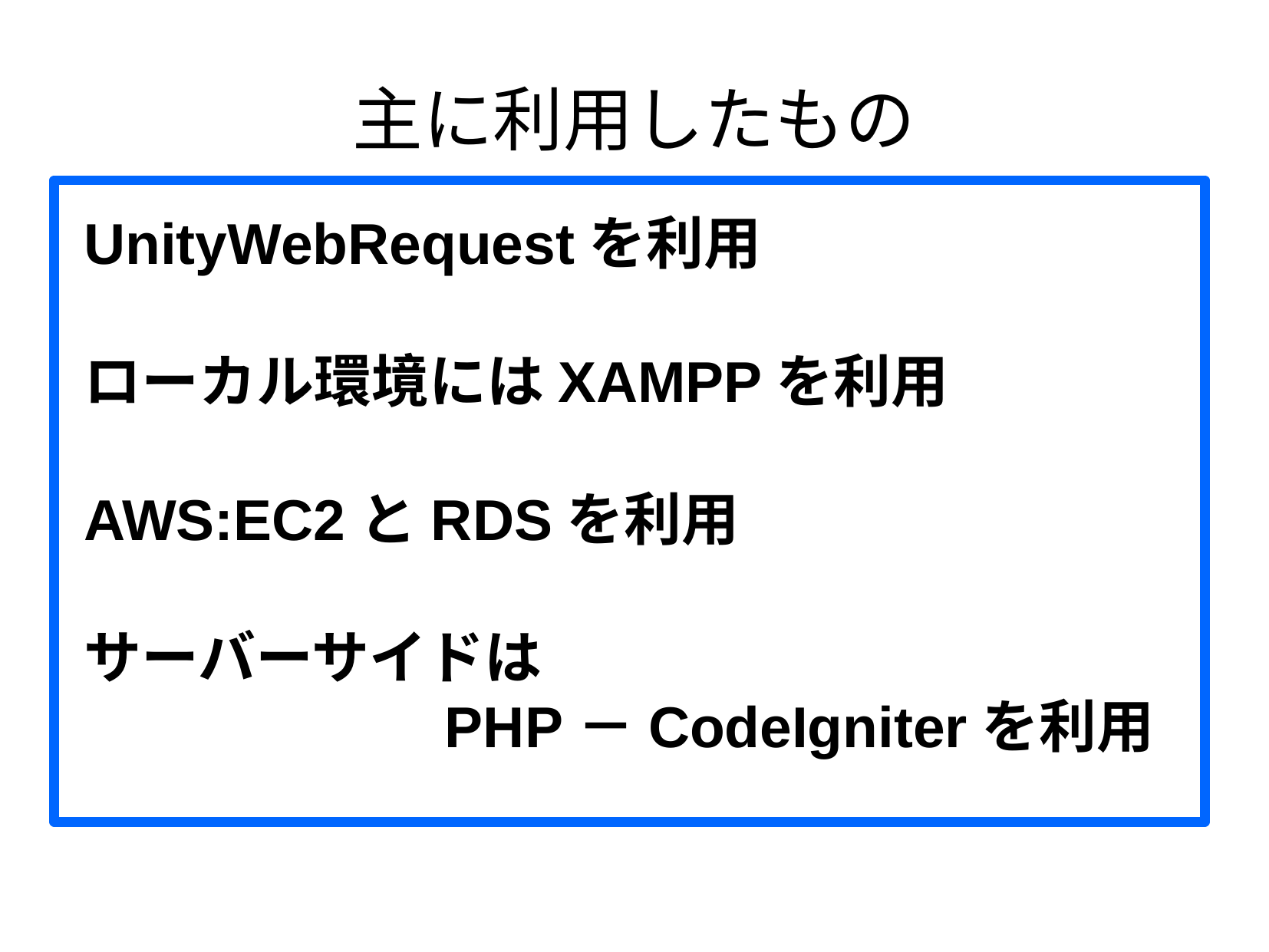

主に利用したもの

UnityWebRequestを利用

ローカル環境にはXAMPPを利用

AWS:EC2とRDSを利用

サーバーサイドは
			 PHP－CodeIgniterを利用